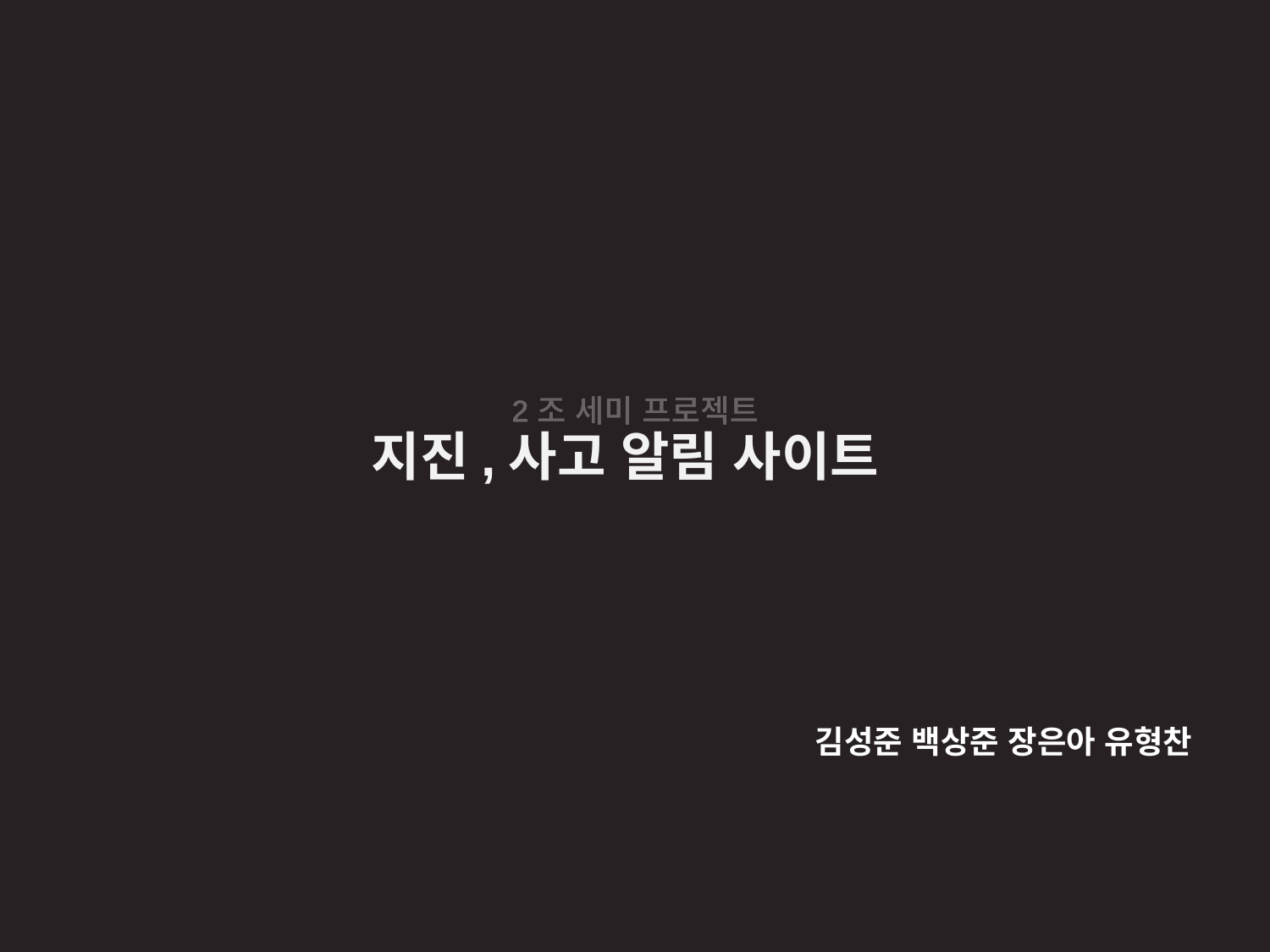

2조 세미 프로젝트
지진,사고 알림 사이트
김성준 백상준 장은아 유형찬